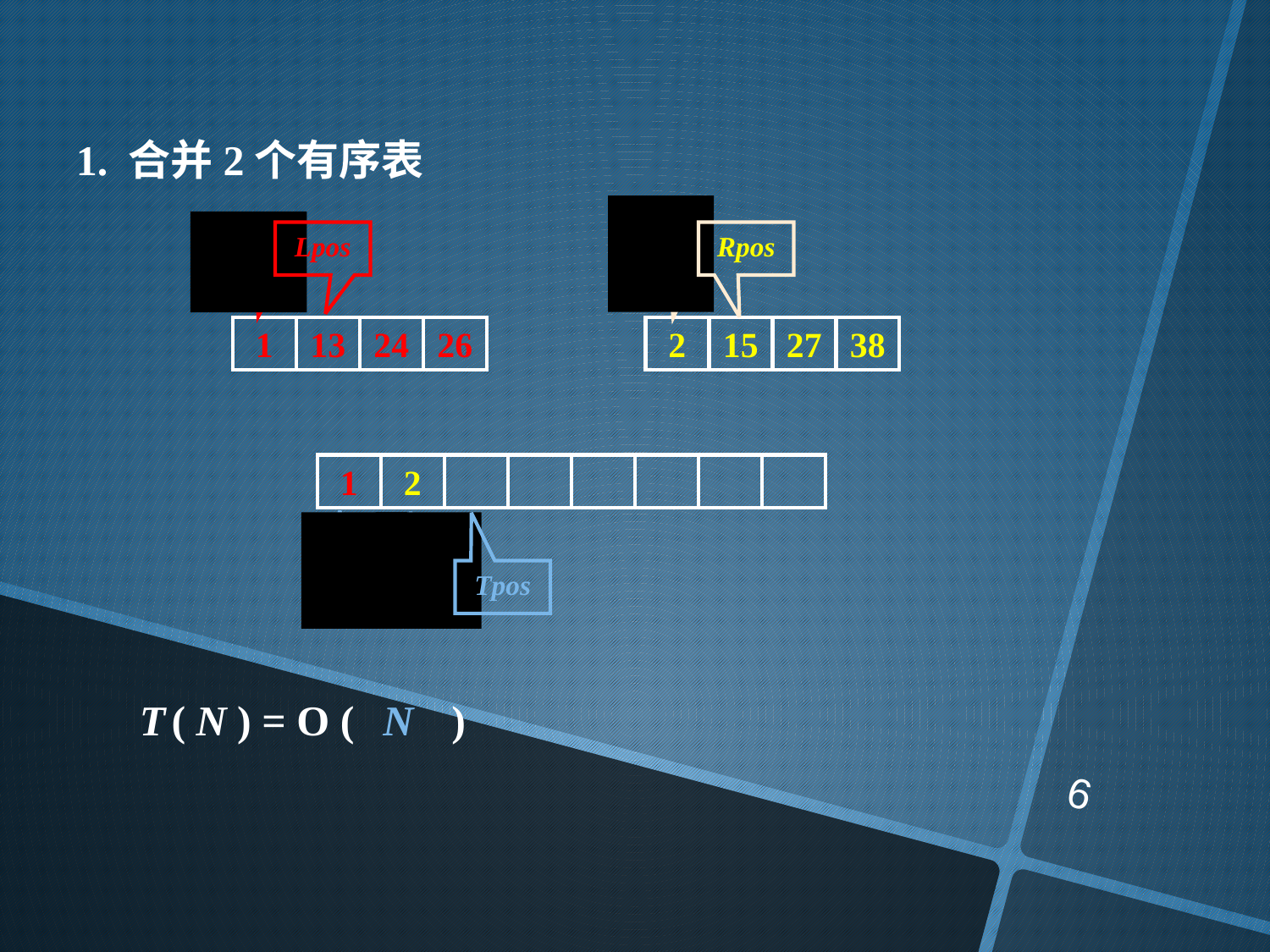

1. 合并2个有序表

Lpos
Lpos
Rpos
Rpos
1
13
24
26
2
15
27
38

1
2

Tpos
Tpos
Tpos
T ( N ) = O (          )
N
6